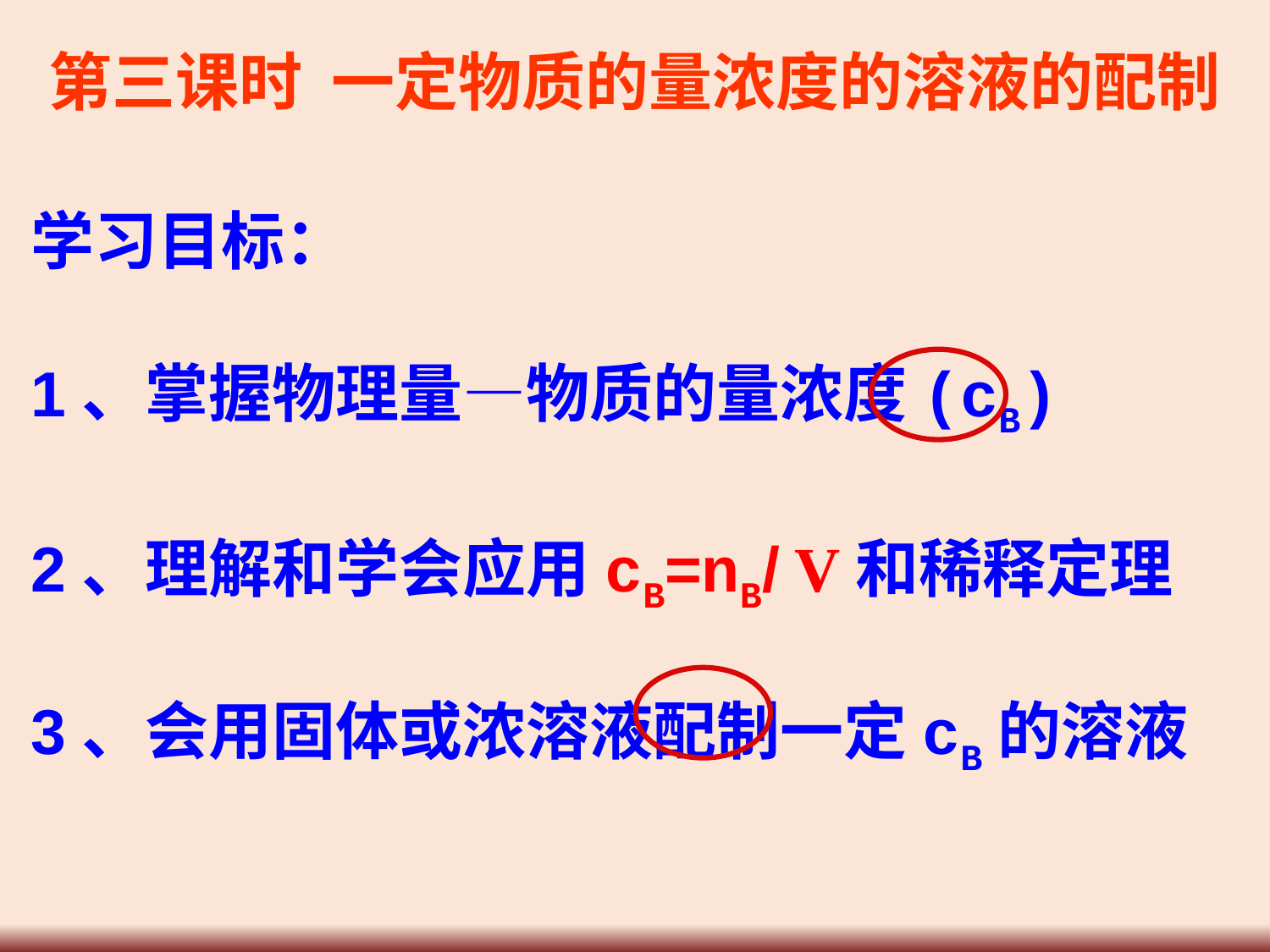

第三课时  一定物质的量浓度的溶液的配制
学习目标：

1、掌握物理量—物质的量浓度(cB)

2、理解和学会应用cB=nB/ V和稀释定理

3、会用固体或浓溶液配制一定cB的溶液